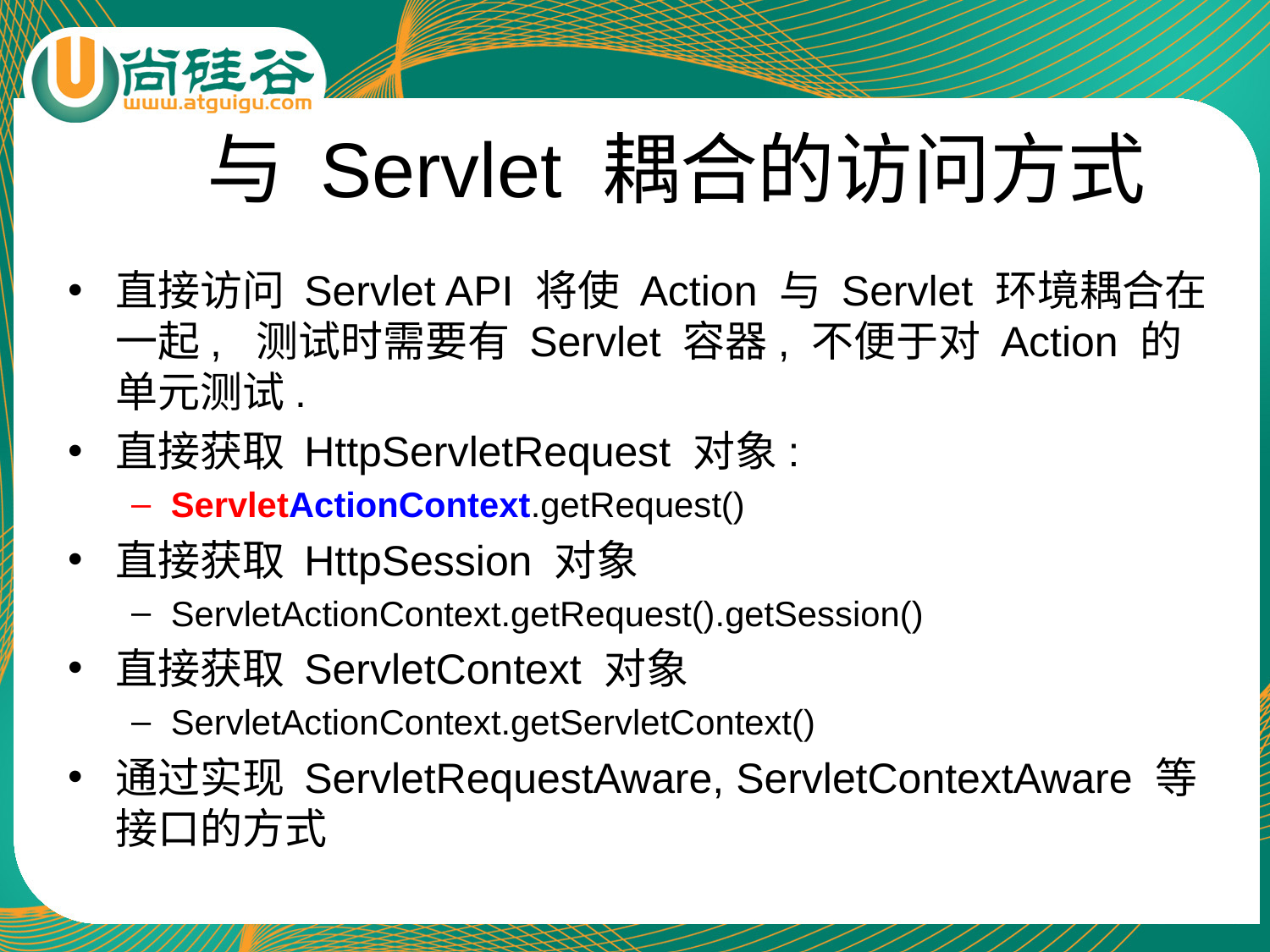

# 与 Servlet 耦合的访问方式
直接访问 Servlet API 将使 Action 与 Servlet 环境耦合在一起,  测试时需要有 Servlet 容器, 不便于对 Action 的单元测试.
直接获取 HttpServletRequest 对象:
ServletActionContext.getRequest()
直接获取 HttpSession 对象
ServletActionContext.getRequest().getSession()
直接获取 ServletContext 对象
ServletActionContext.getServletContext()
通过实现 ServletRequestAware, ServletContextAware 等接口的方式